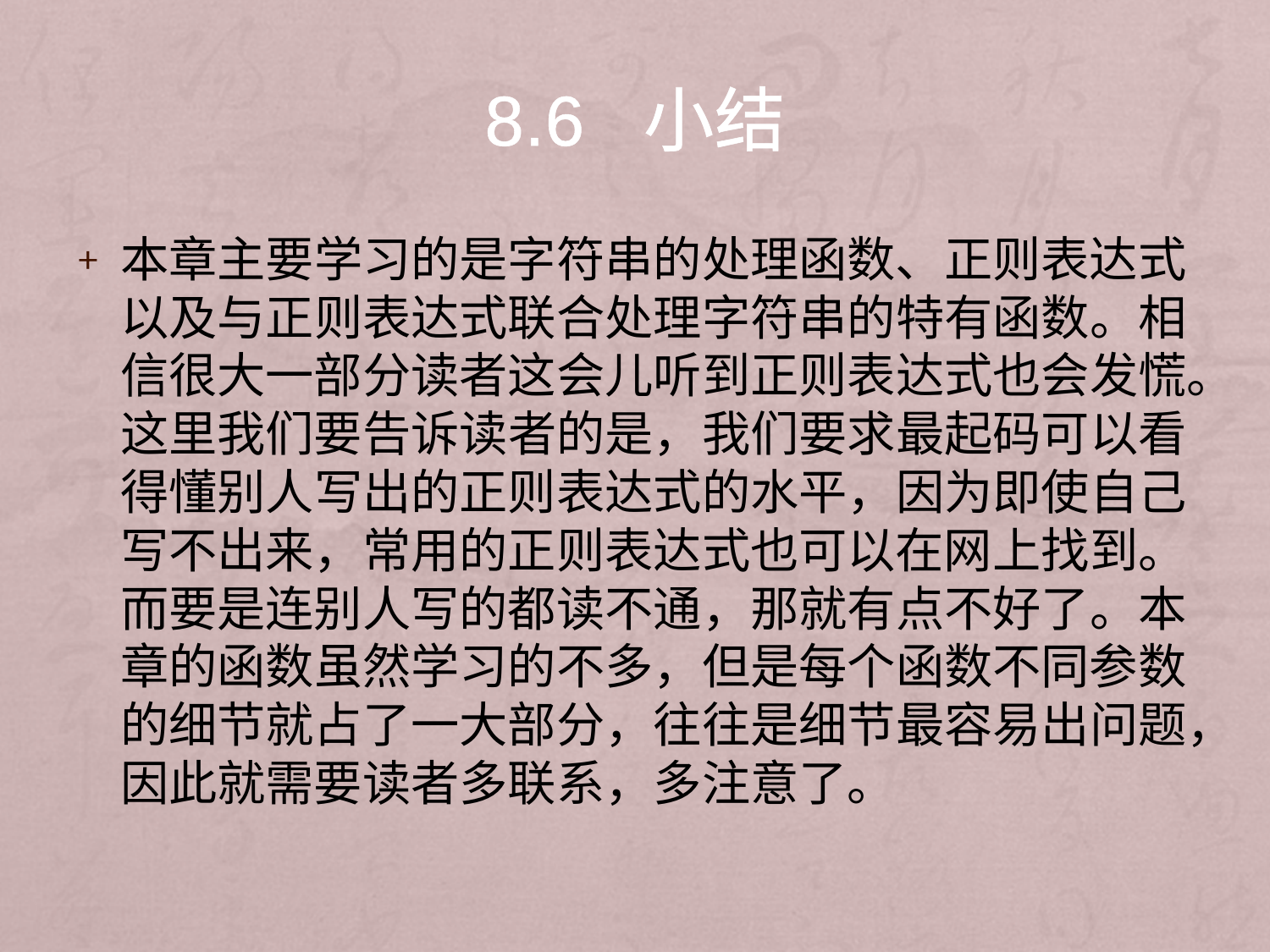

# 8.6  小结
本章主要学习的是字符串的处理函数、正则表达式以及与正则表达式联合处理字符串的特有函数。相信很大一部分读者这会儿听到正则表达式也会发慌。这里我们要告诉读者的是，我们要求最起码可以看得懂别人写出的正则表达式的水平，因为即使自己写不出来，常用的正则表达式也可以在网上找到。而要是连别人写的都读不通，那就有点不好了。本章的函数虽然学习的不多，但是每个函数不同参数的细节就占了一大部分，往往是细节最容易出问题，因此就需要读者多联系，多注意了。